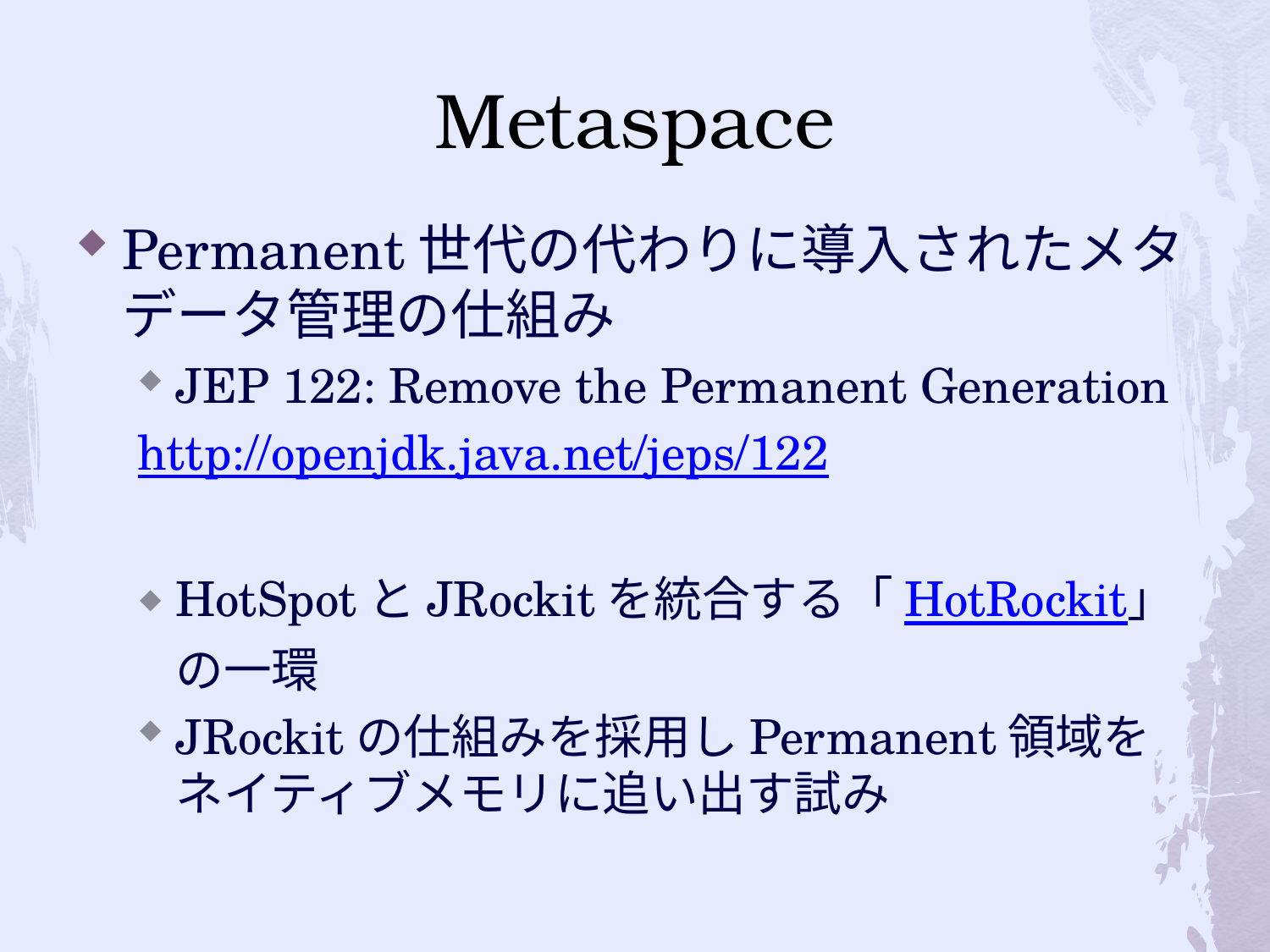

# Metaspace
Permanent世代の代わりに導入されたメタ データ管理の仕組み
JEP 122: Remove the Permanent Generation
http://openjdk.java.net/jeps/122

HotSpotとJRockitを統合する「HotRockit」の一環
JRockitの仕組みを採用しPermanent領域をネイティブメモリに追い出す試み